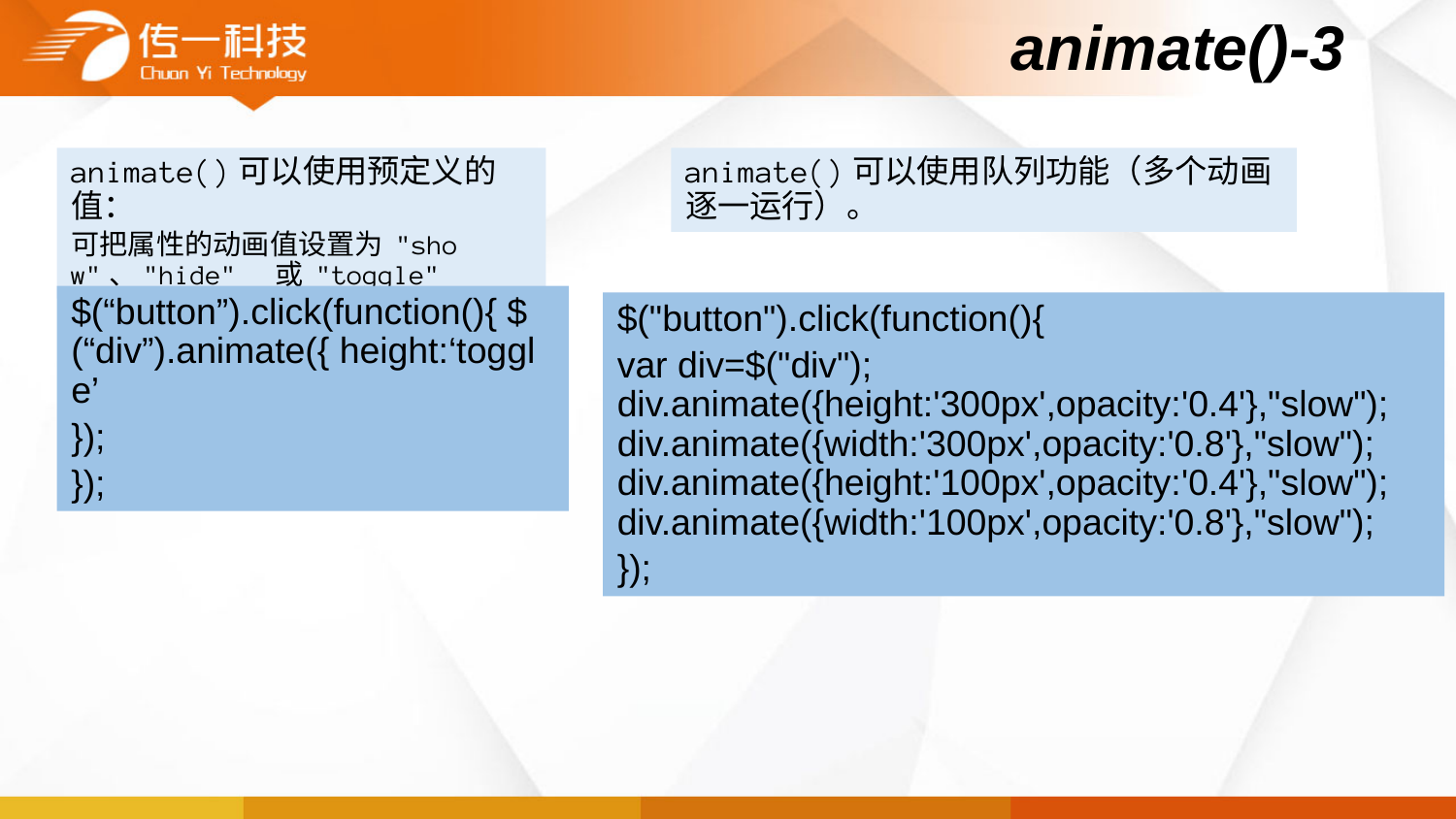

# animate()-3
animate()可以使用预定义的值：
可把属性的动画值设置为 "show"、"hide"  或 "toggle"
animate()可以使用队列功能（多个动画逐一运行）。
$(“button”).click(function(){ $(“div”).animate({ height:‘toggle’
});
});
$("button").click(function(){
var div=$("div"); div.animate({height:'300px',opacity:'0.4'},"slow"); div.animate({width:'300px',opacity:'0.8'},"slow"); div.animate({height:'100px',opacity:'0.4'},"slow"); div.animate({width:'100px',opacity:'0.8'},"slow");
});